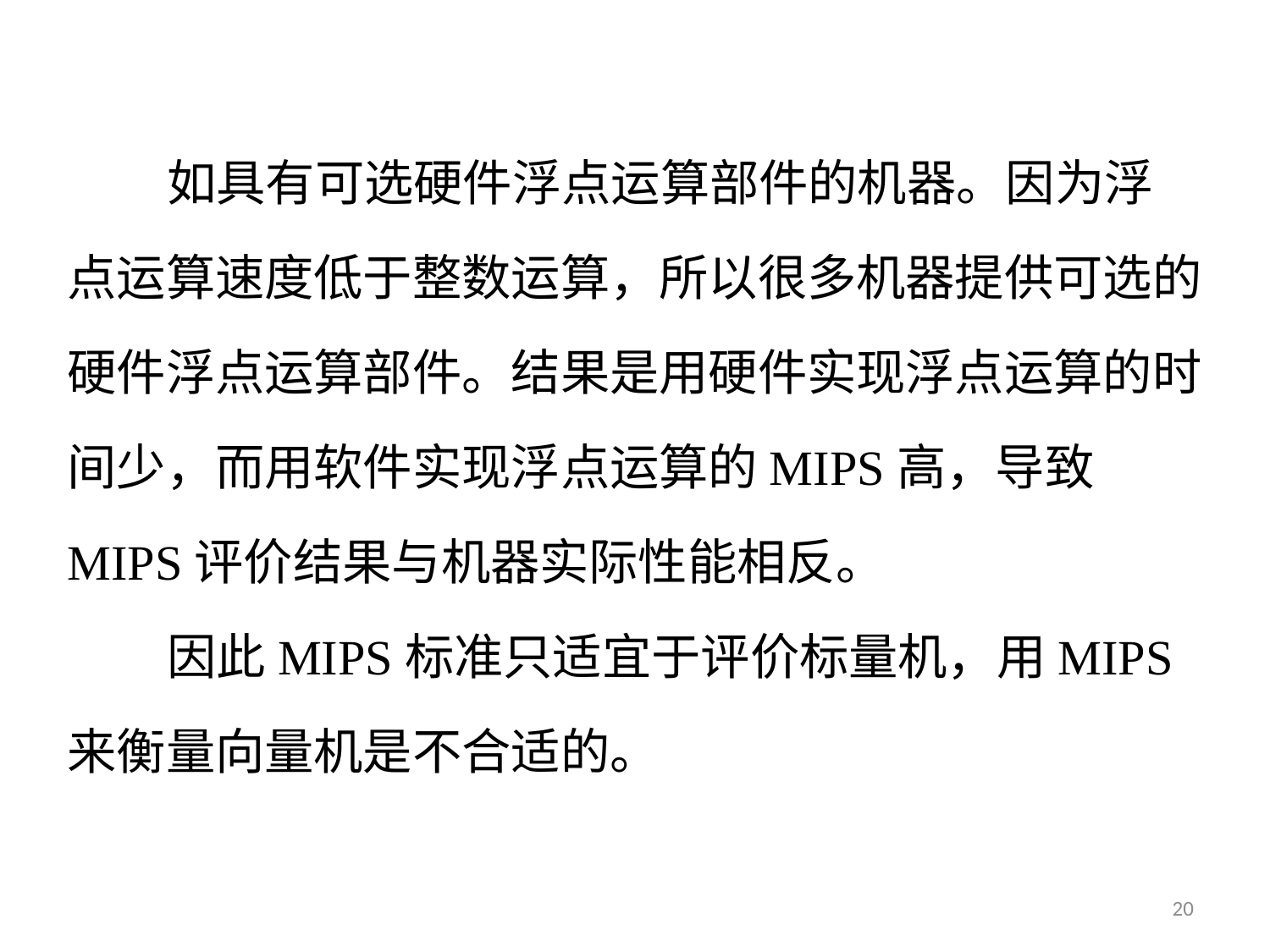

如具有可选硬件浮点运算部件的机器。因为浮点运算速度低于整数运算，所以很多机器提供可选的硬件浮点运算部件。结果是用硬件实现浮点运算的时间少，而用软件实现浮点运算的MIPS高，导致MIPS评价结果与机器实际性能相反。
        因此MIPS标准只适宜于评价标量机，用MIPS来衡量向量机是不合适的。
20